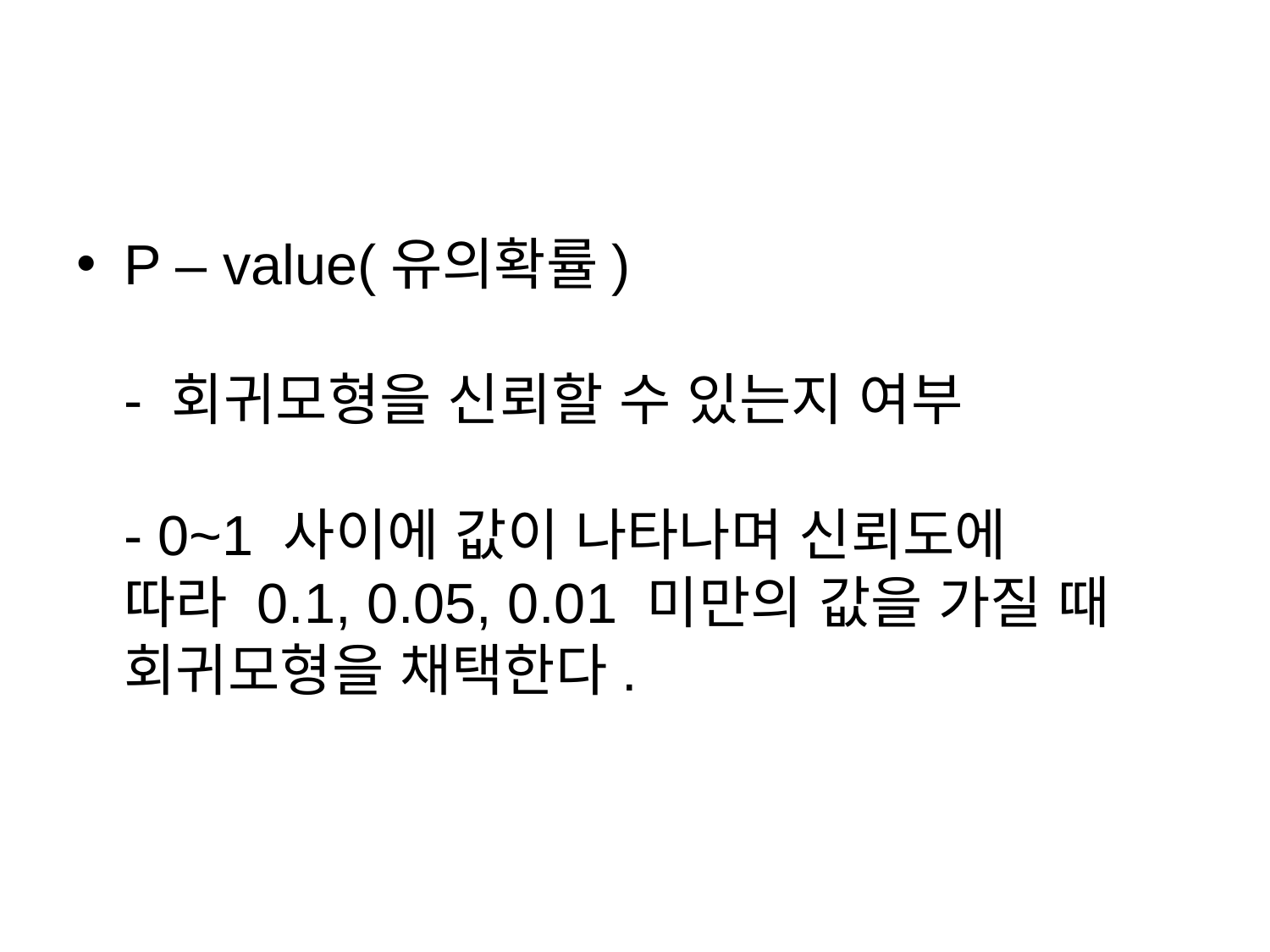

#
P – value(유의확률)
- 회귀모형을 신뢰할 수 있는지 여부
- 0~1 사이에 값이 나타나며 신뢰도에
따라 0.1, 0.05, 0.01 미만의 값을 가질 때
회귀모형을 채택한다.